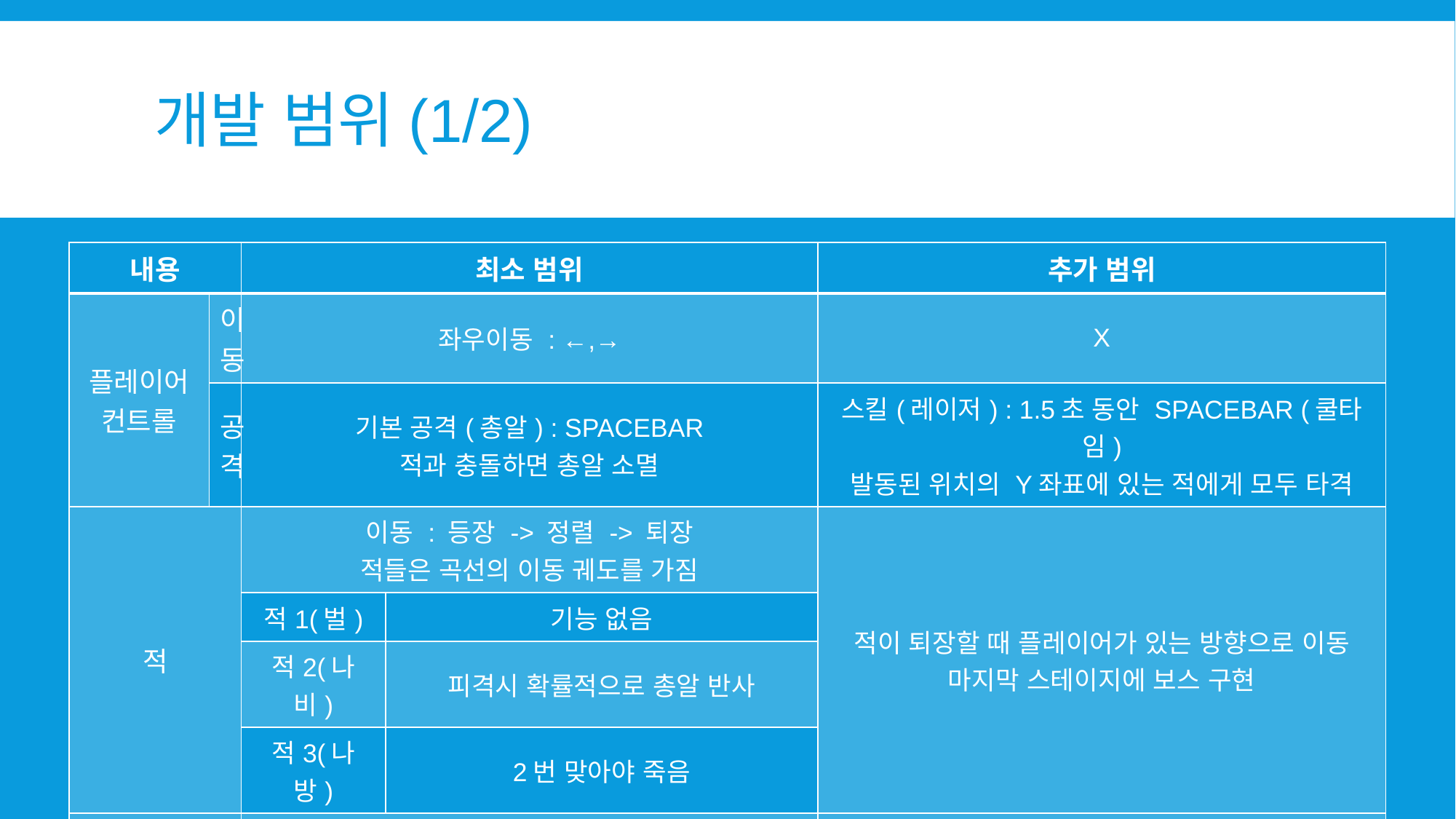

# 개발 범위(1/2)
| 내용 |  | 최소 범위 |  | 추가 범위 |
| --- | --- | --- | --- | --- |
| 플레이어 컨트롤 | 이동 | 좌우이동 : ←,→ |  | X |
|  | 공격 | 기본 공격(총알) : SPACEBAR 적과 충돌하면 총알 소멸 |  | 스킬(레이저) : 1.5초 동안 SPACEBAR (쿨타임) 발동된 위치의 Y좌표에 있는 적에게 모두 타격 |
| 적 |  | 이동 : 등장 -> 정렬 -> 퇴장 적들은 곡선의 이동 궤도를 가짐 |  | 적이 퇴장할 때 플레이어가 있는 방향으로 이동 마지막 스테이지에 보스 구현 |
|  |  | 적1(벌) | 기능 없음 |  |
|  |  | 적2(나비) | 피격시 확률적으로 총알 반사 |  |
|  |  | 적3(나방) | 2번 맞아야 죽음 |  |
| 충돌체크 |  | (적, 총알) : 적 사망, 총알 소멸 (플레이어, 적) : 플레이어 사망 (플레이어, 총알) : 플레이어 사망, 총알 소멸 |  | (적, 레이저) : 적 사망 (플레이어, 보스공격) : 플레이어 사망 |